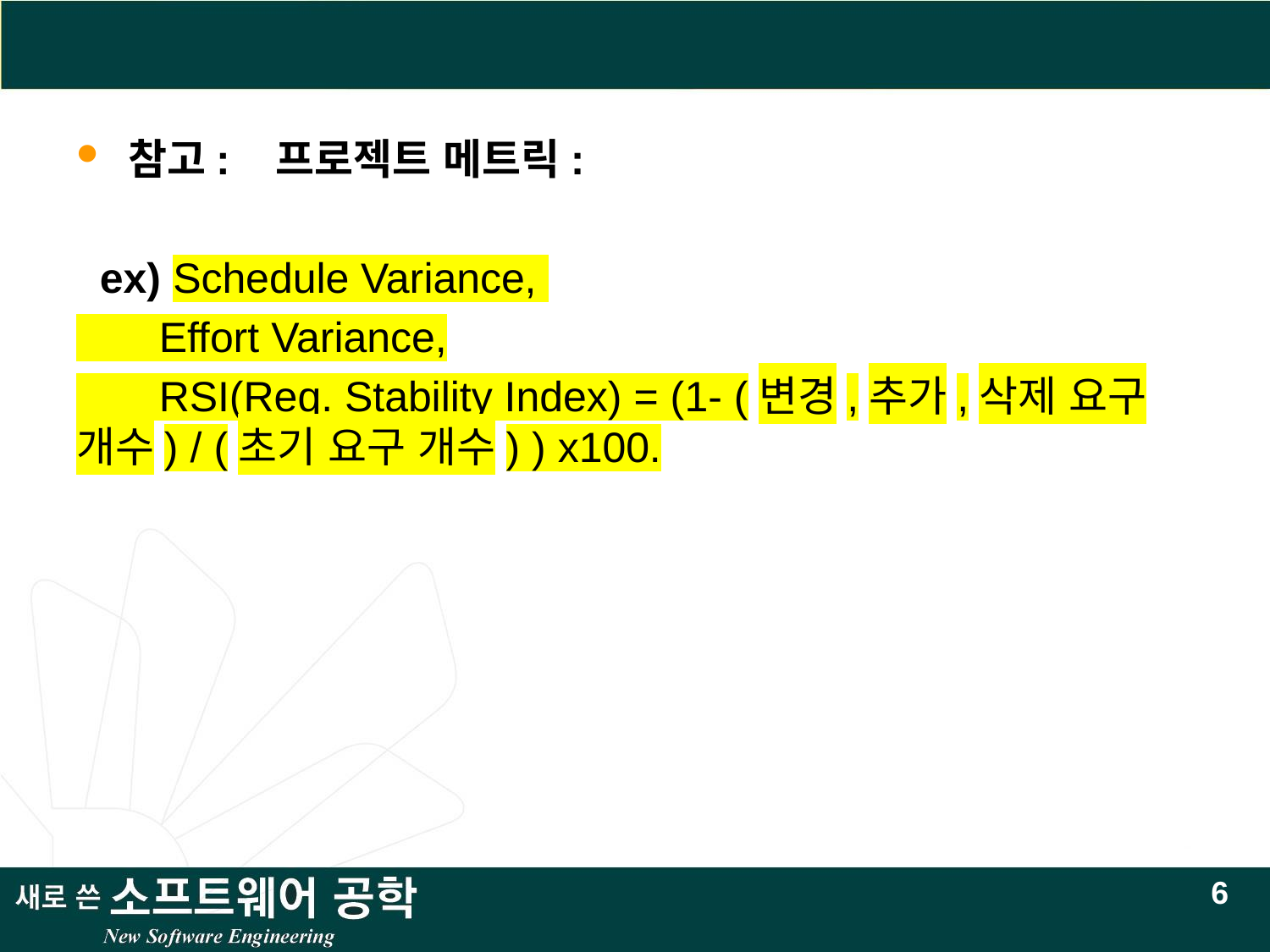

#
 참고:   프로젝트 메트릭:

  ex) Schedule Variance,
       Effort Variance,
       RSI(Req. Stability Index) = (1- (변경,추가,삭제 요구 개수) / (초기 요구 개수) ) x100.
6